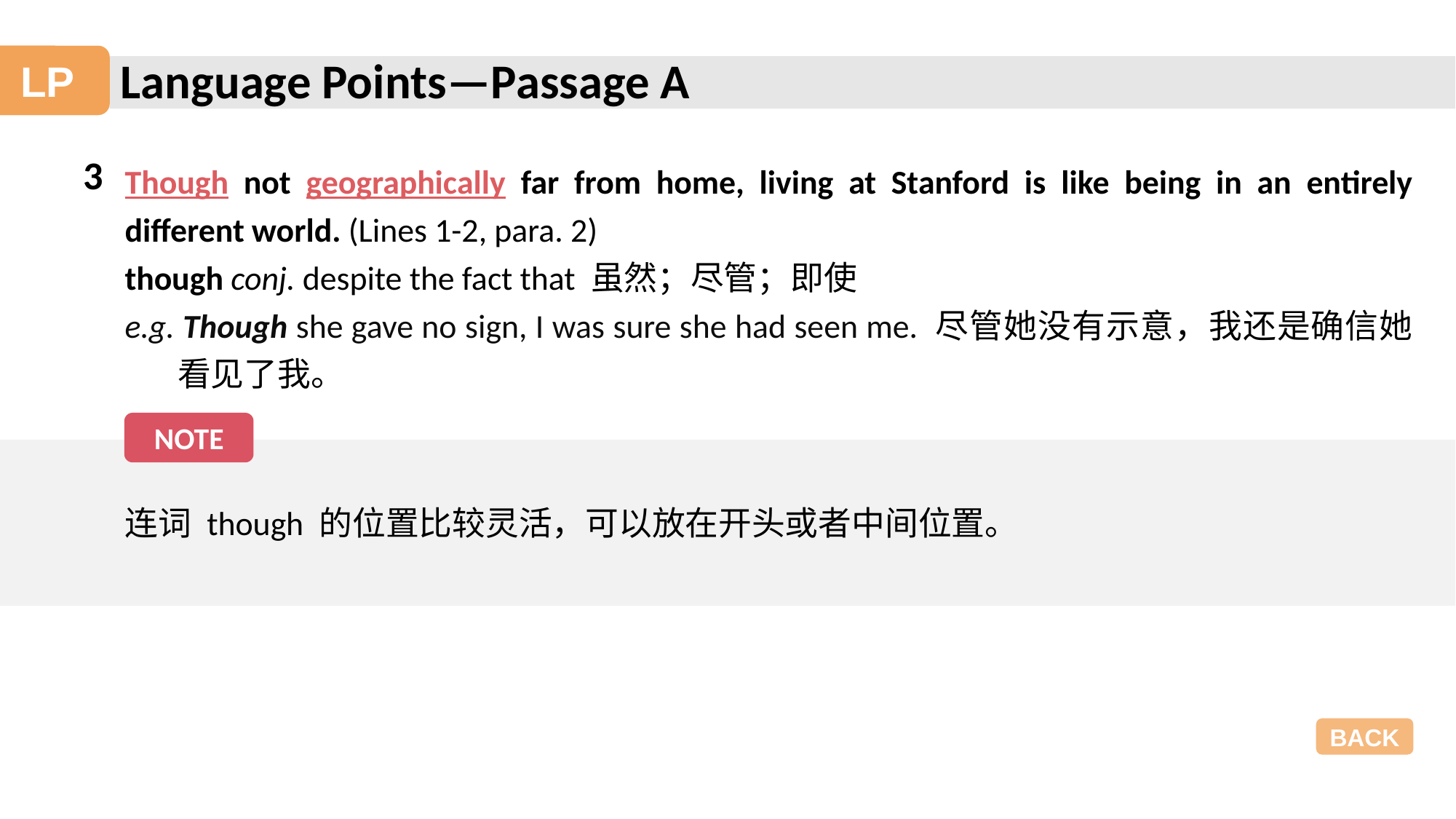

Language Points—Passage A
LP

3
Though not geographically far from home, living at Stanford is like being in an entirely different world. (Lines 1-2, para. 2)
though conj. despite the fact that 虽然；尽管；即使
e.g. Though she gave no sign, I was sure she had seen me. 尽管她没有示意，我还是确信她看见了我。
NOTE

连词 though 的位置比较灵活，可以放在开头或者中间位置。
BACK